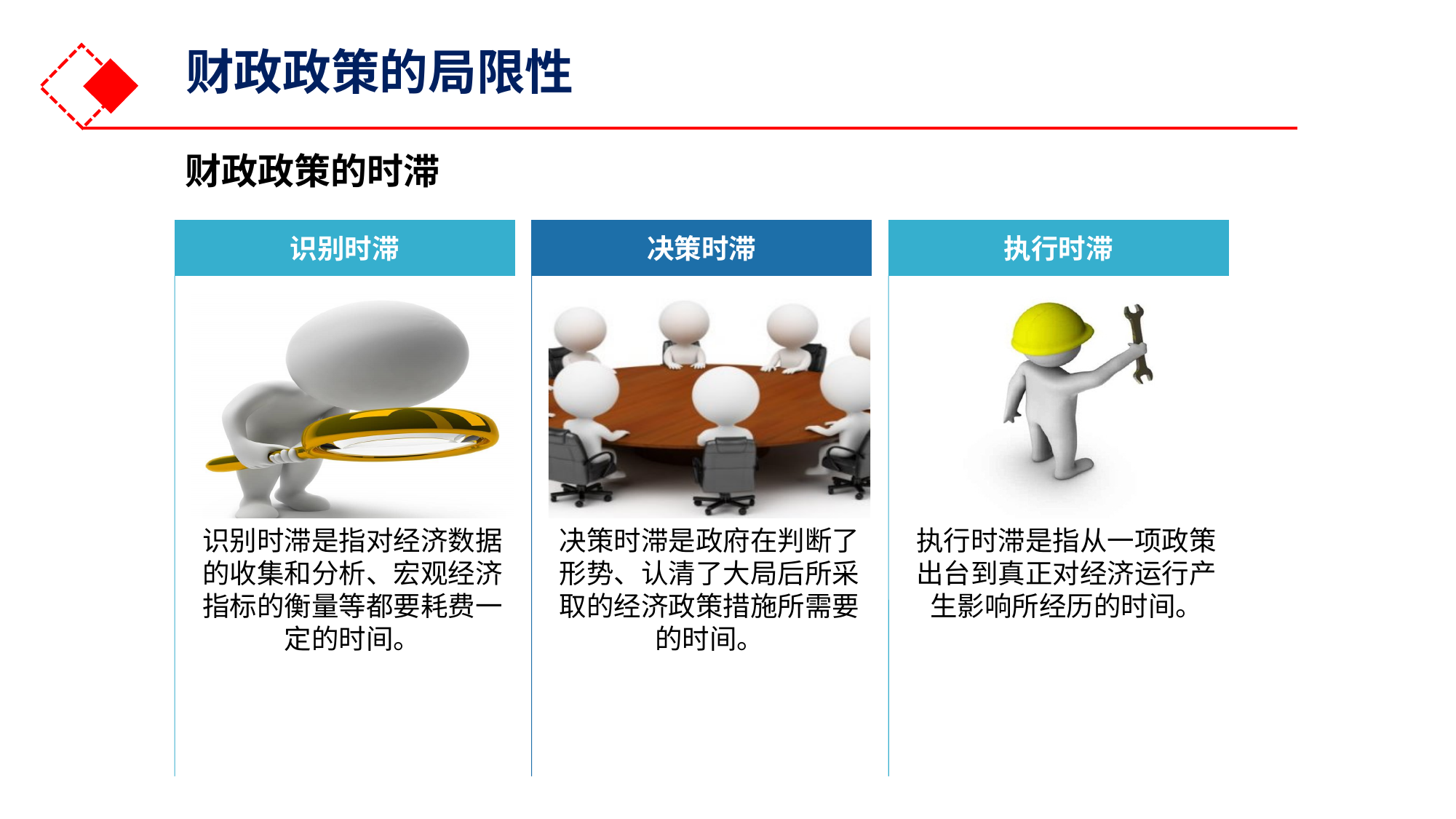

财政政策的局限性

财政政策的时滞
识别时滞
识别时滞是指对经济数据的收集和分析、宏观经济指标的衡量等都要耗费一定的时间。
决策时滞
决策时滞是政府在判断了形势、认清了大局后所采取的经济政策措施所需要的时间。
执行时滞
执行时滞是指从一项政策出台到真正对经济运行产生影响所经历的时间。